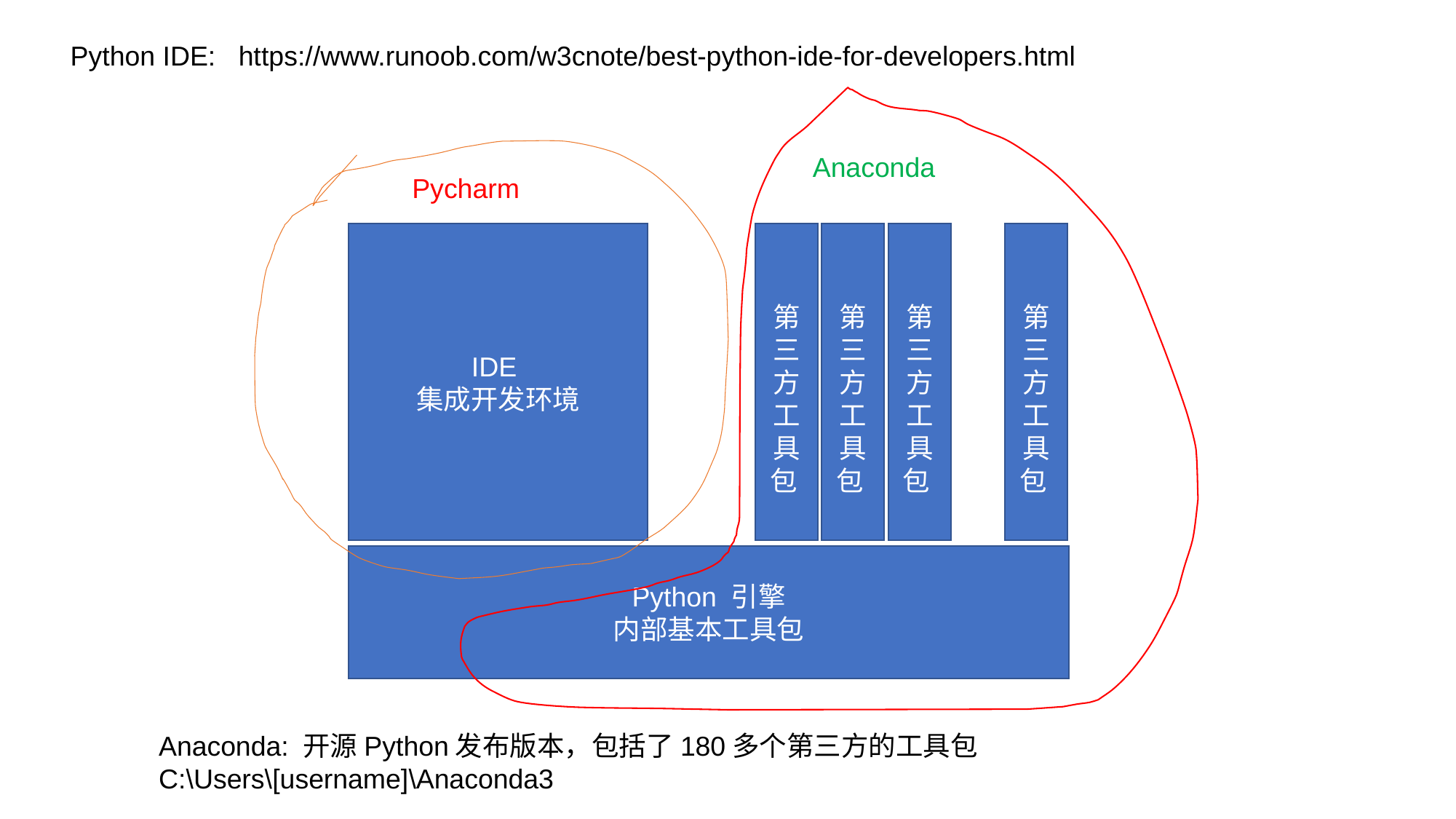

Python IDE:   https://www.runoob.com/w3cnote/best-python-ide-for-developers.html

Anaconda
Pycharm
IDE
集成开发环境

第
三
方
工
具
包

第
三
方
工
具
包

第
三
方
工
具
包

第
三
方
工
具
包
Python 引擎
内部基本工具包
Anaconda: 开源Python发布版本，包括了180多个第三方的工具包
C:\Users\[username]\Anaconda3